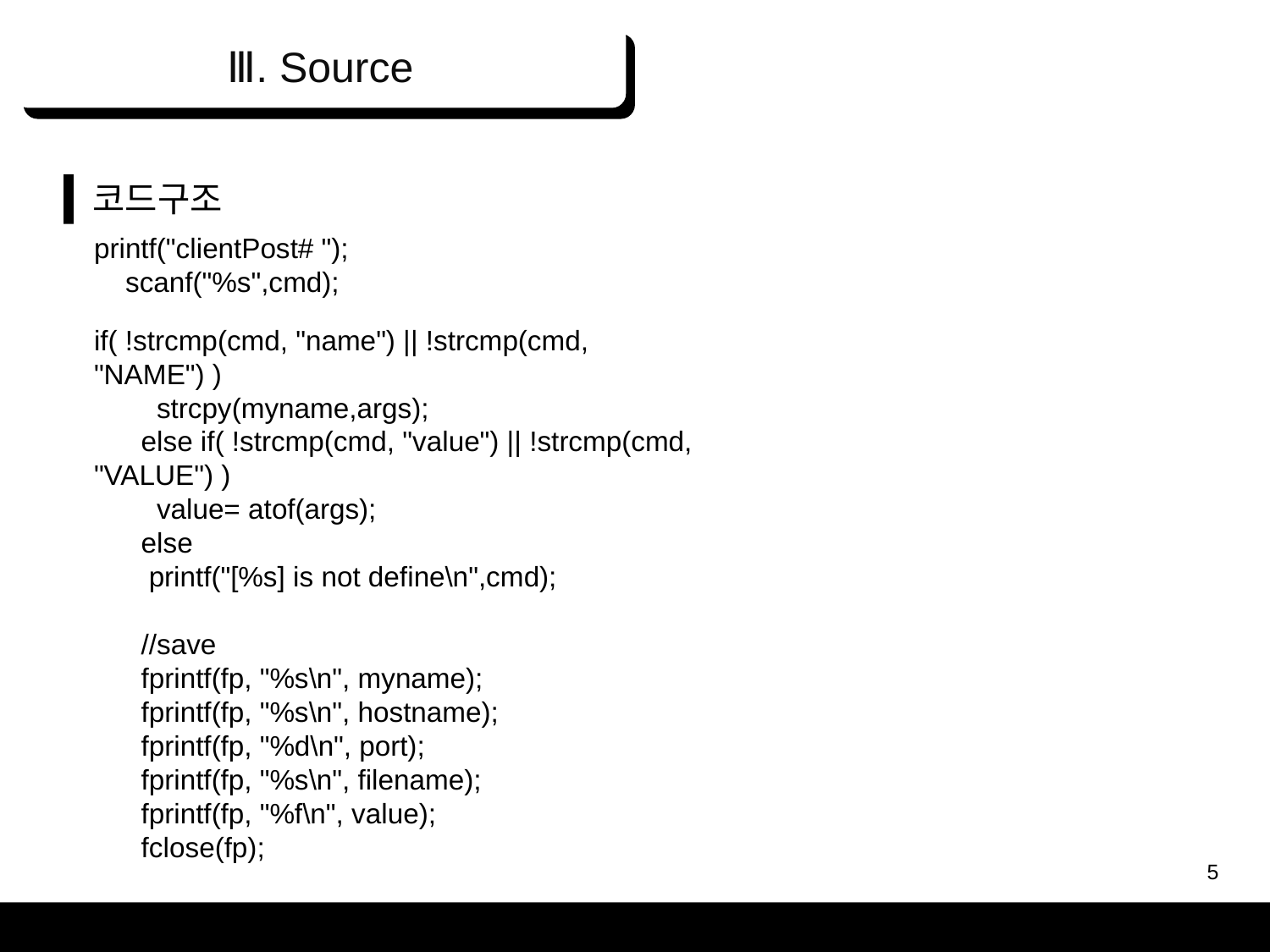

Ⅲ. Source

코드구조

printf("clientPost# ");
    scanf("%s",cmd);
if( !strcmp(cmd, "name") || !strcmp(cmd, "NAME") )
        strcpy(myname,args);
      else if( !strcmp(cmd, "value") || !strcmp(cmd, "VALUE") )
        value= atof(args);
      else
       printf("[%s] is not define\n",cmd);

      //save
      fprintf(fp, "%s\n", myname);
      fprintf(fp, "%s\n", hostname);
      fprintf(fp, "%d\n", port);
      fprintf(fp, "%s\n", filename);
      fprintf(fp, "%f\n", value);
      fclose(fp);

5